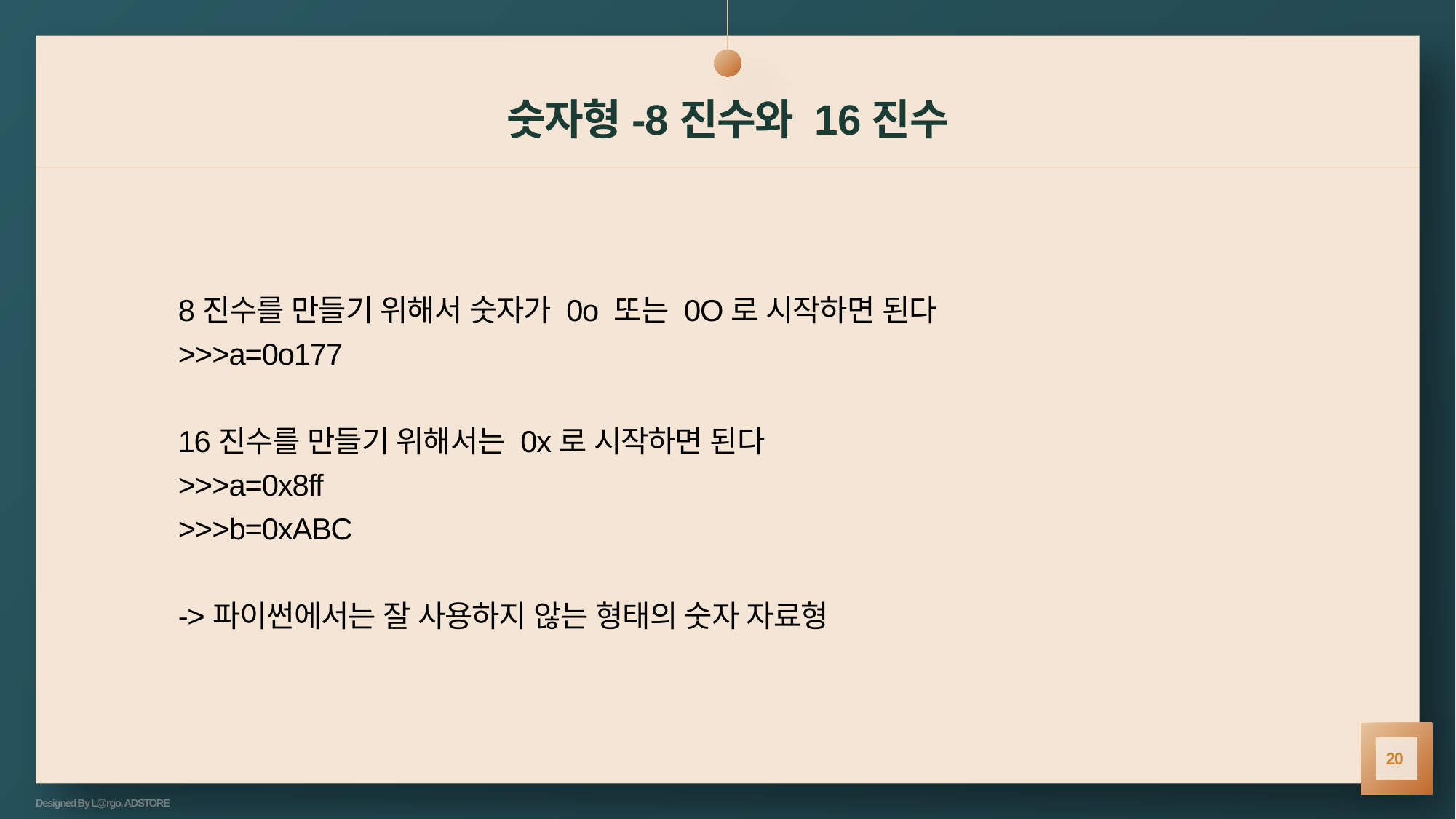

# 숫자형-8진수와 16진수

8진수를 만들기 위해서 숫자가 0o 또는 0O로 시작하면 된다
>>>a=0o177

16진수를 만들기 위해서는 0x로 시작하면 된다
>>>a=0x8ff
>>>b=0xABC

->파이썬에서는 잘 사용하지 않는 형태의 숫자 자료형

20
Designed By L@rgo. ADSTORE